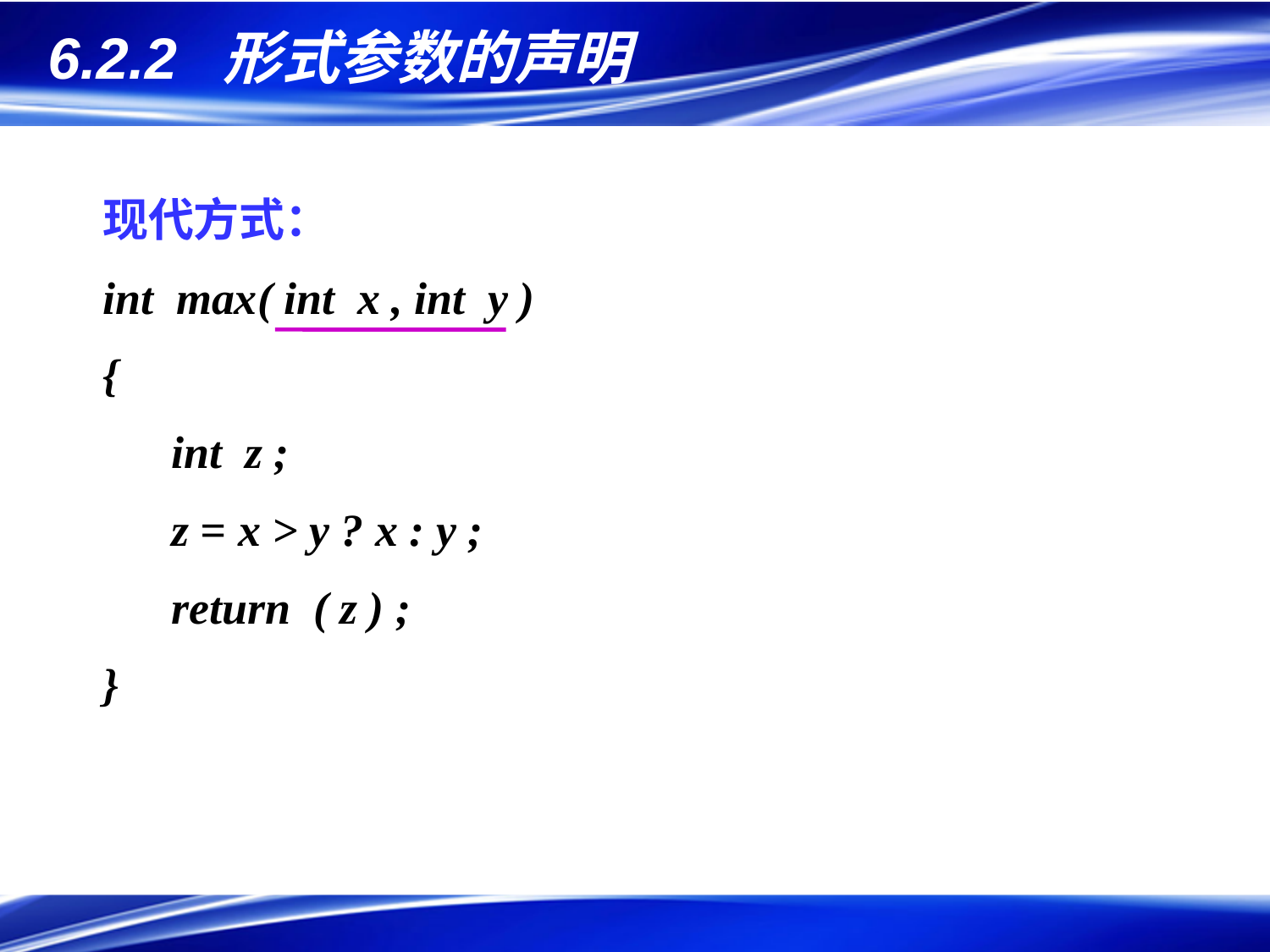

# 6.2.2  形式参数的声明
现代方式：
int  max( int  x , int  y )
{
      int  z ;
      z = x > y ? x : y ;
      return  ( z ) ;
}